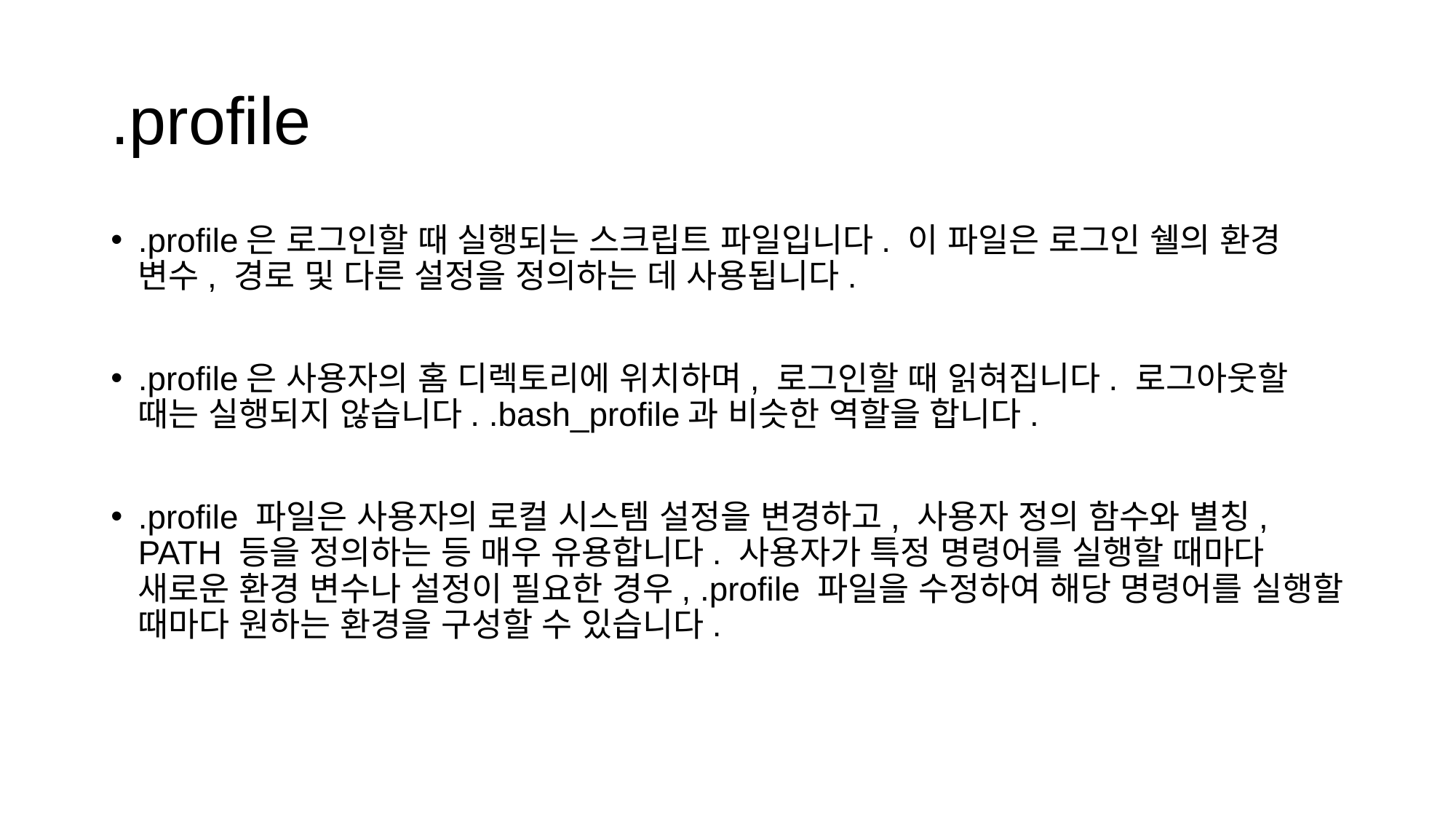

# .profile
.profile은 로그인할 때 실행되는 스크립트 파일입니다. 이 파일은 로그인 쉘의 환경 변수, 경로 및 다른 설정을 정의하는 데 사용됩니다.

.profile은 사용자의 홈 디렉토리에 위치하며, 로그인할 때 읽혀집니다. 로그아웃할 때는 실행되지 않습니다. .bash_profile과 비슷한 역할을 합니다.

.profile 파일은 사용자의 로컬 시스템 설정을 변경하고, 사용자 정의 함수와 별칭, PATH 등을 정의하는 등 매우 유용합니다. 사용자가 특정 명령어를 실행할 때마다 새로운 환경 변수나 설정이 필요한 경우, .profile 파일을 수정하여 해당 명령어를 실행할 때마다 원하는 환경을 구성할 수 있습니다.